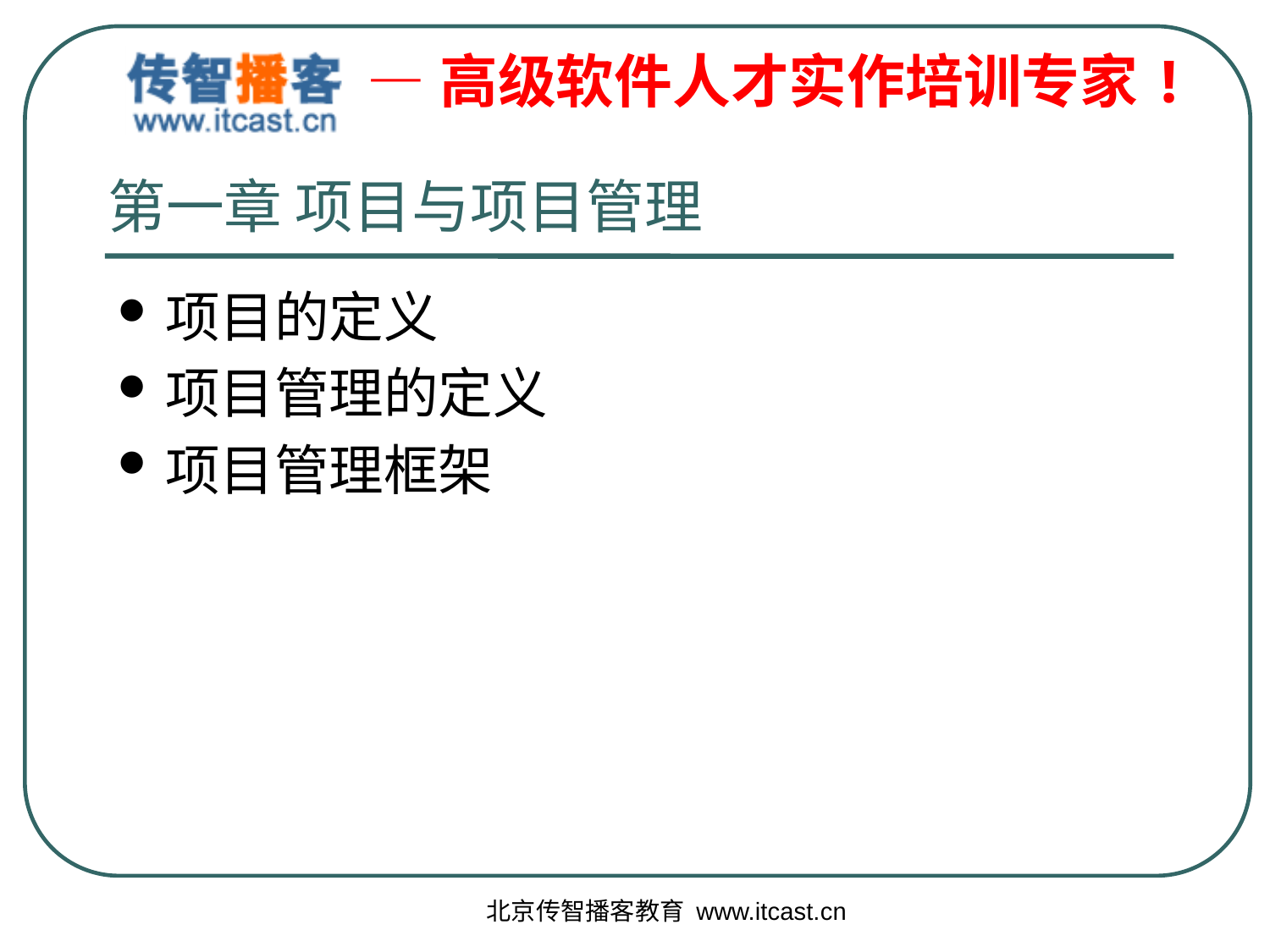

# 第一章 项目与项目管理
项目的定义
项目管理的定义
项目管理框架
北京传智播客教育 www.itcast.cn